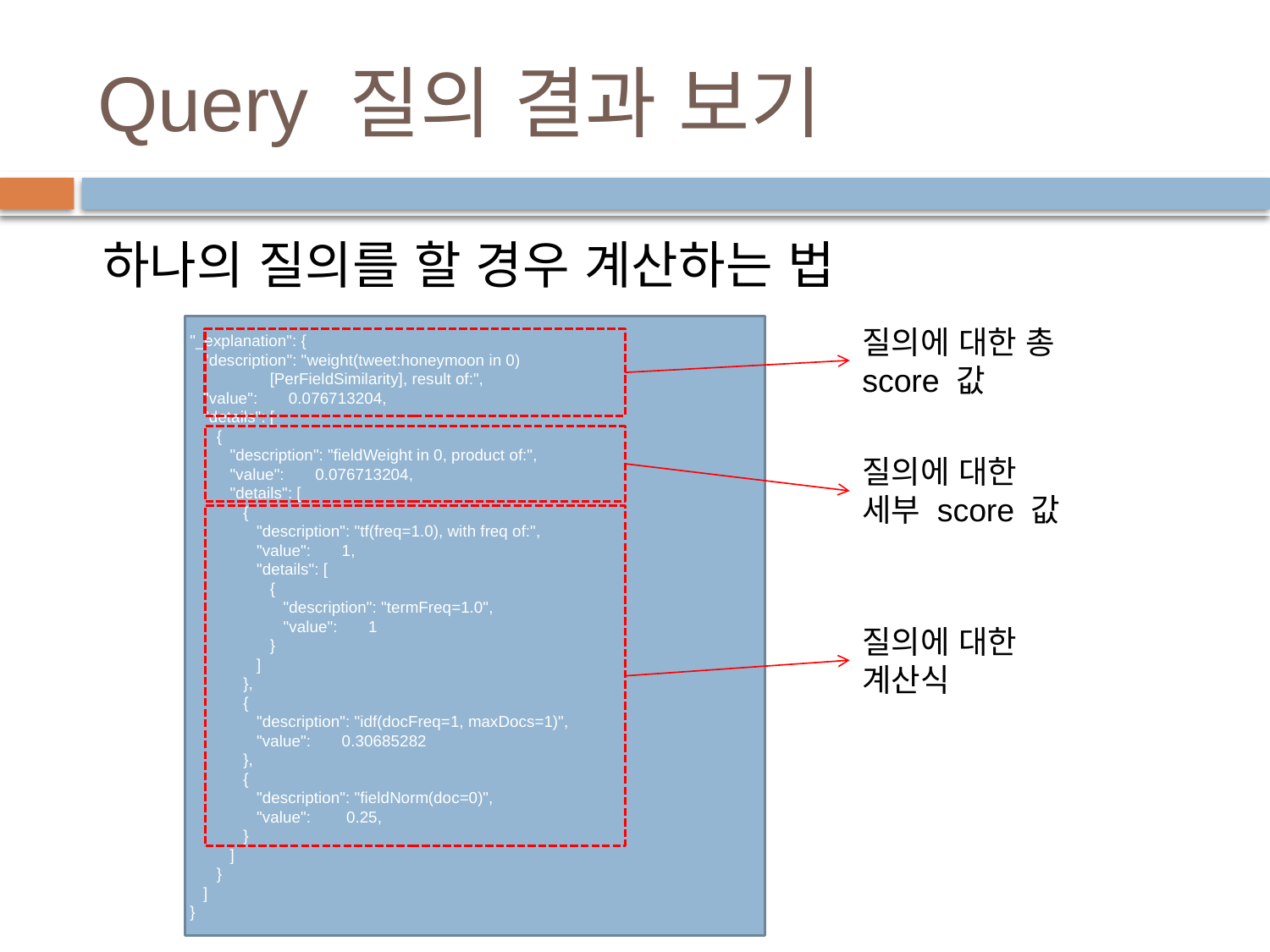

# Query 질의 결과 보기
 하나의 질의를 할 경우 계산하는 법
"_explanation": {
   "description": "weight(tweet:honeymoon in 0)
                  [PerFieldSimilarity], result of:",
   "value":       0.076713204,
   "details": [
      {
         "description": "fieldWeight in 0, product of:",
         "value":       0.076713204,
         "details": [
            {
               "description": "tf(freq=1.0), with freq of:",
               "value":       1,
               "details": [
                  {
                     "description": "termFreq=1.0",
                     "value":       1
                  }
               ]
            },
            {
               "description": "idf(docFreq=1, maxDocs=1)",
               "value":       0.30685282
            },
            {
               "description": "fieldNorm(doc=0)",
               "value":        0.25,
            }
         ]
      }
   ]
}
질의에 대한 총 score 값

질의에 대한 세부 score 값

질의에 대한 계산식